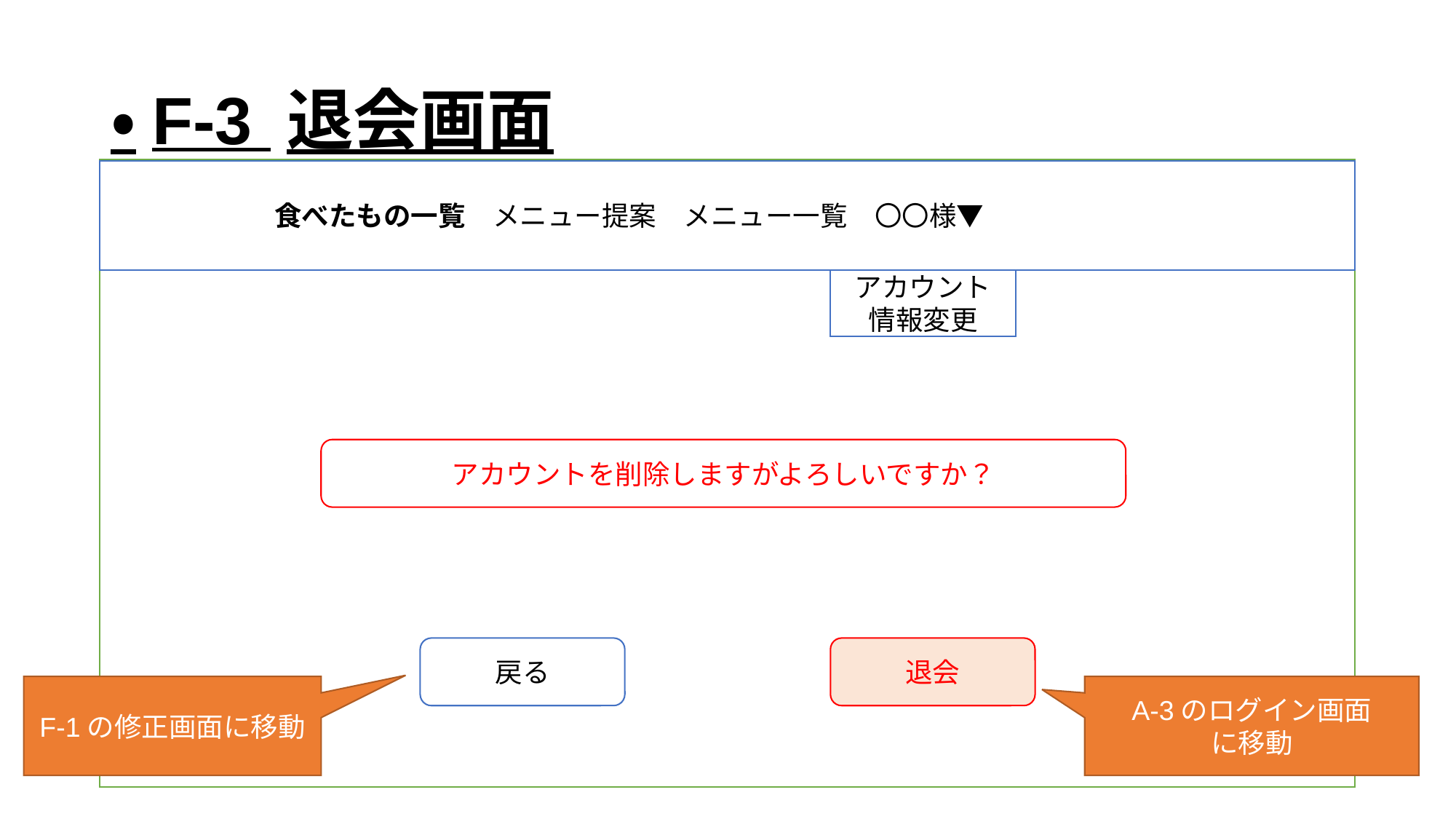

# ・F-3 退会画面

　　　　　　食べたもの一覧　メニュー提案　メニュー一覧　〇〇様▼
アカウント情報変更
アカウントを削除しますがよろしいですか？
戻る
退会
F-1の修正画面に移動
A-3のログイン画面
に移動